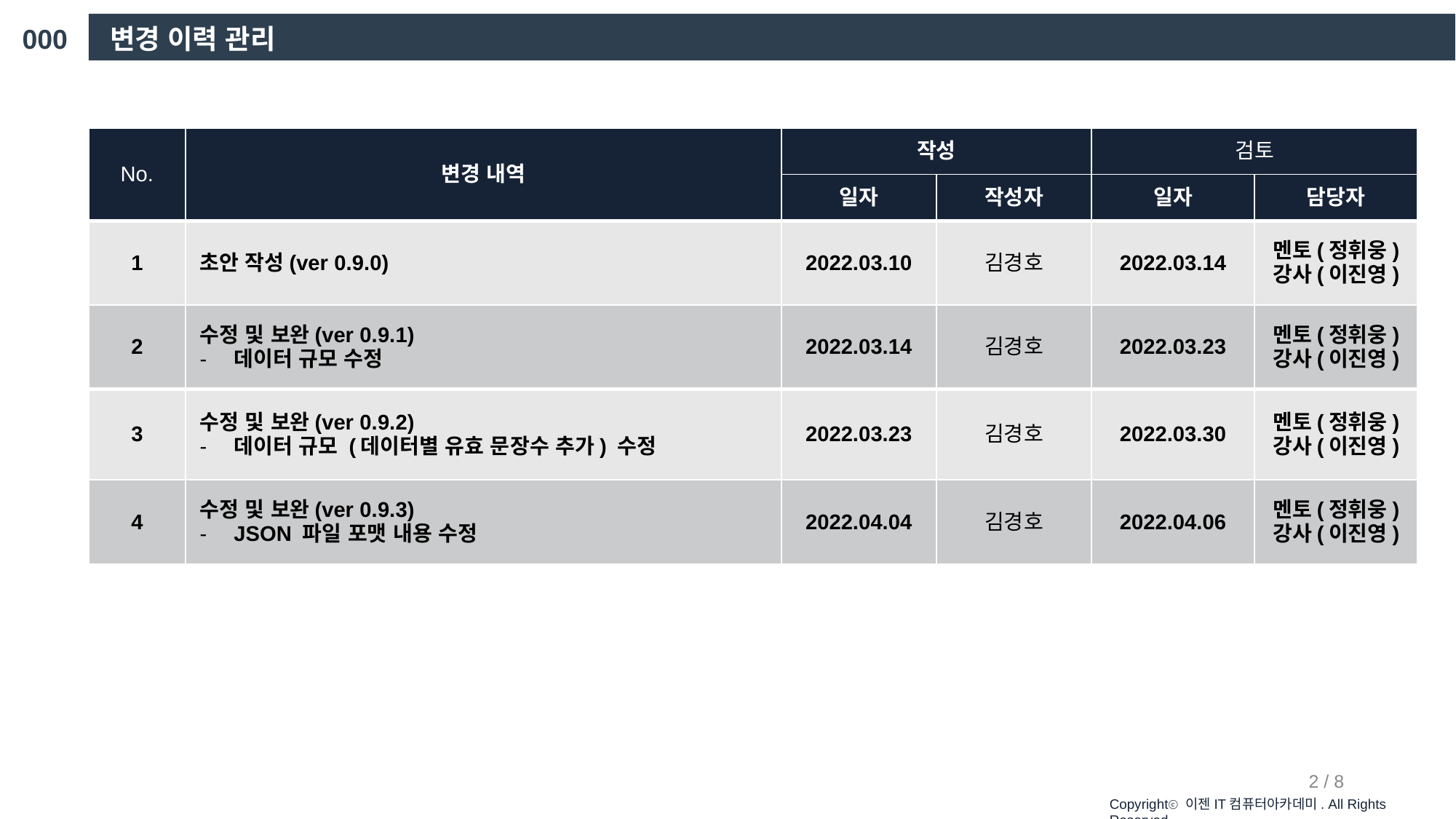

000
변경 이력 관리
| No. | 변경 내역 | 작성 |  | 검토 |  |
| --- | --- | --- | --- | --- | --- |
|  |  | 일자 | 작성자 | 일자 | 담당자 |
| 1 | 초안 작성(ver 0.9.0) | 2022.03.10 | 김경호 | 2022.03.14 | 멘토(정휘웅) 강사(이진영) |
| 2 | 수정 및 보완(ver 0.9.1) 데이터 규모 수정 | 2022.03.14 | 김경호 | 2022.03.23 | 멘토(정휘웅) 강사(이진영) |
| 3 | 수정 및 보완(ver 0.9.2) 데이터 규모 (데이터별 유효 문장수 추가) 수정 | 2022.03.23 | 김경호 | 2022.03.30 | 멘토(정휘웅) 강사(이진영) |
| 4 | 수정 및 보완(ver 0.9.3) JSON 파일 포맷 내용 수정 | 2022.04.04 | 김경호 | 2022.04.06 | 멘토(정휘웅) 강사(이진영) |
2 / 8